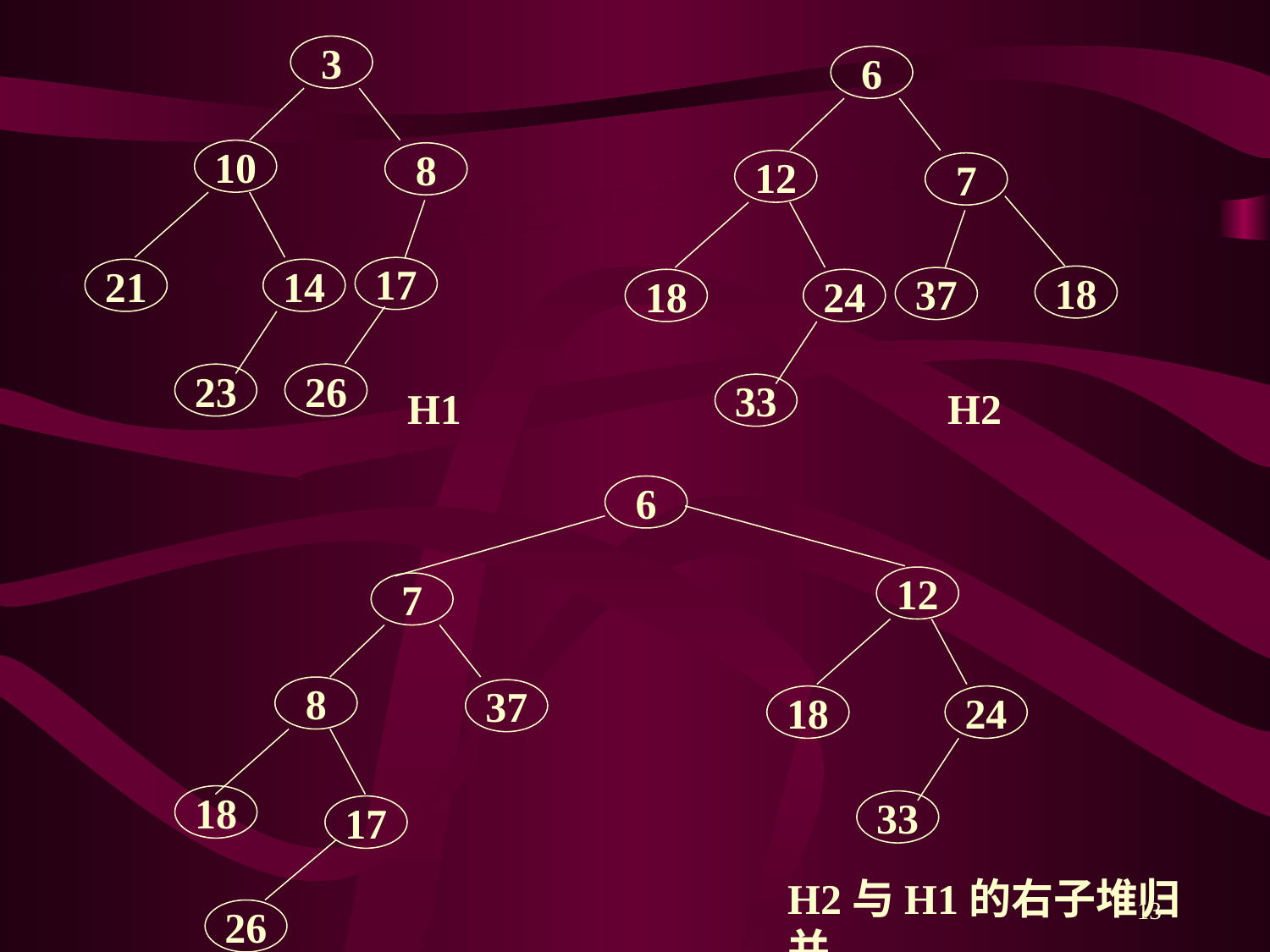

3

10
8

17
21
14

23
26
6

12
7

18
37
18
24

33
H2
H1
6

12
7

8
37
18
24

18
33
17

H2与H1的右子堆归并
26
13